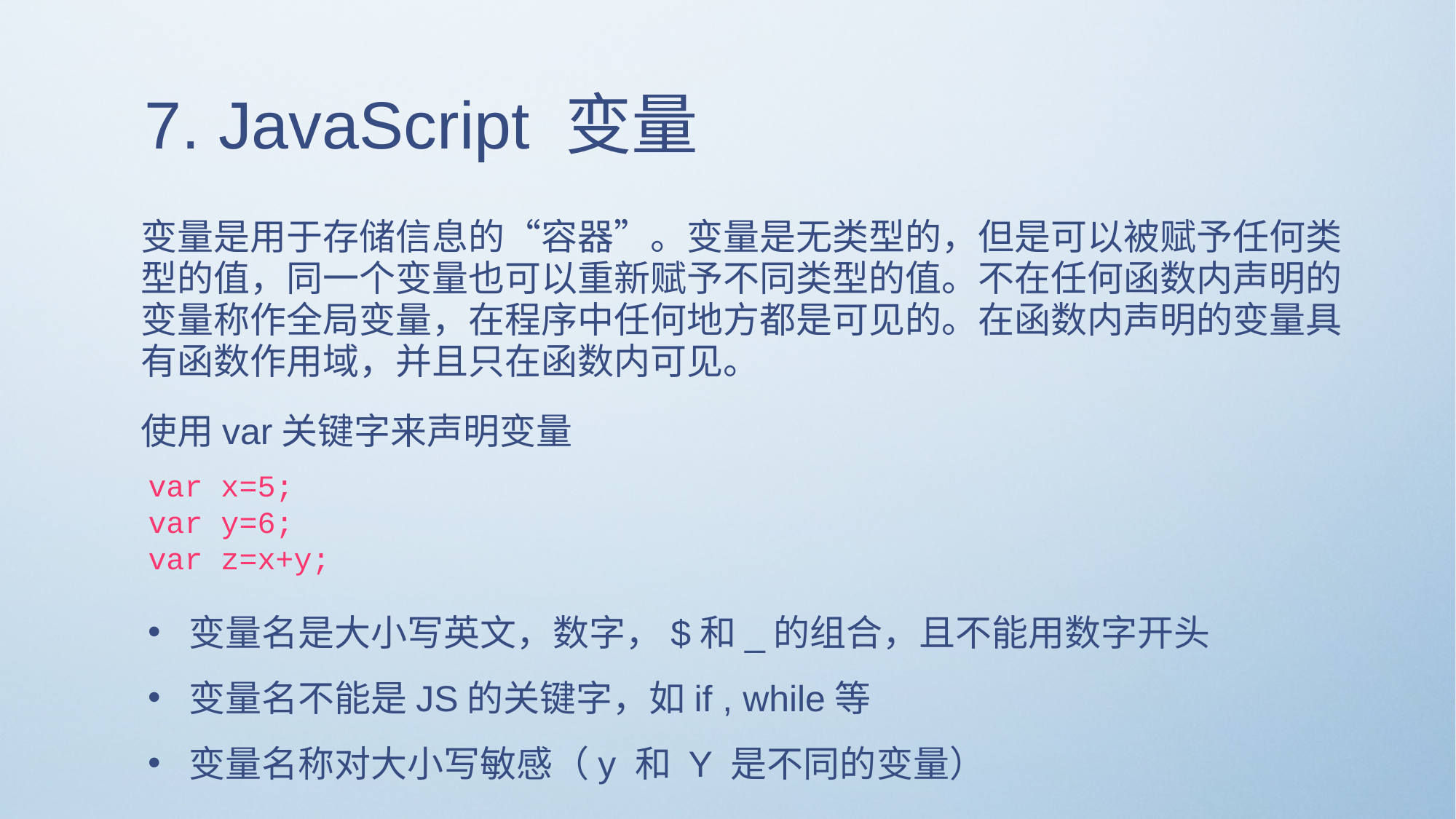

7. JavaScript 变量
变量是用于存储信息的“容器”。变量是无类型的，但是可以被赋予任何类型的值，同一个变量也可以重新赋予不同类型的值。不在任何函数内声明的变量称作全局变量，在程序中任何地方都是可见的。在函数内声明的变量具有函数作用域，并且只在函数内可见。
使用var关键字来声明变量
var x=5;
var y=6;
var z=x+y;
变量名是大小写英文，数字，$和_的组合，且不能用数字开头
变量名不能是JS的关键字，如if , while等
变量名称对大小写敏感（y 和 Y 是不同的变量）